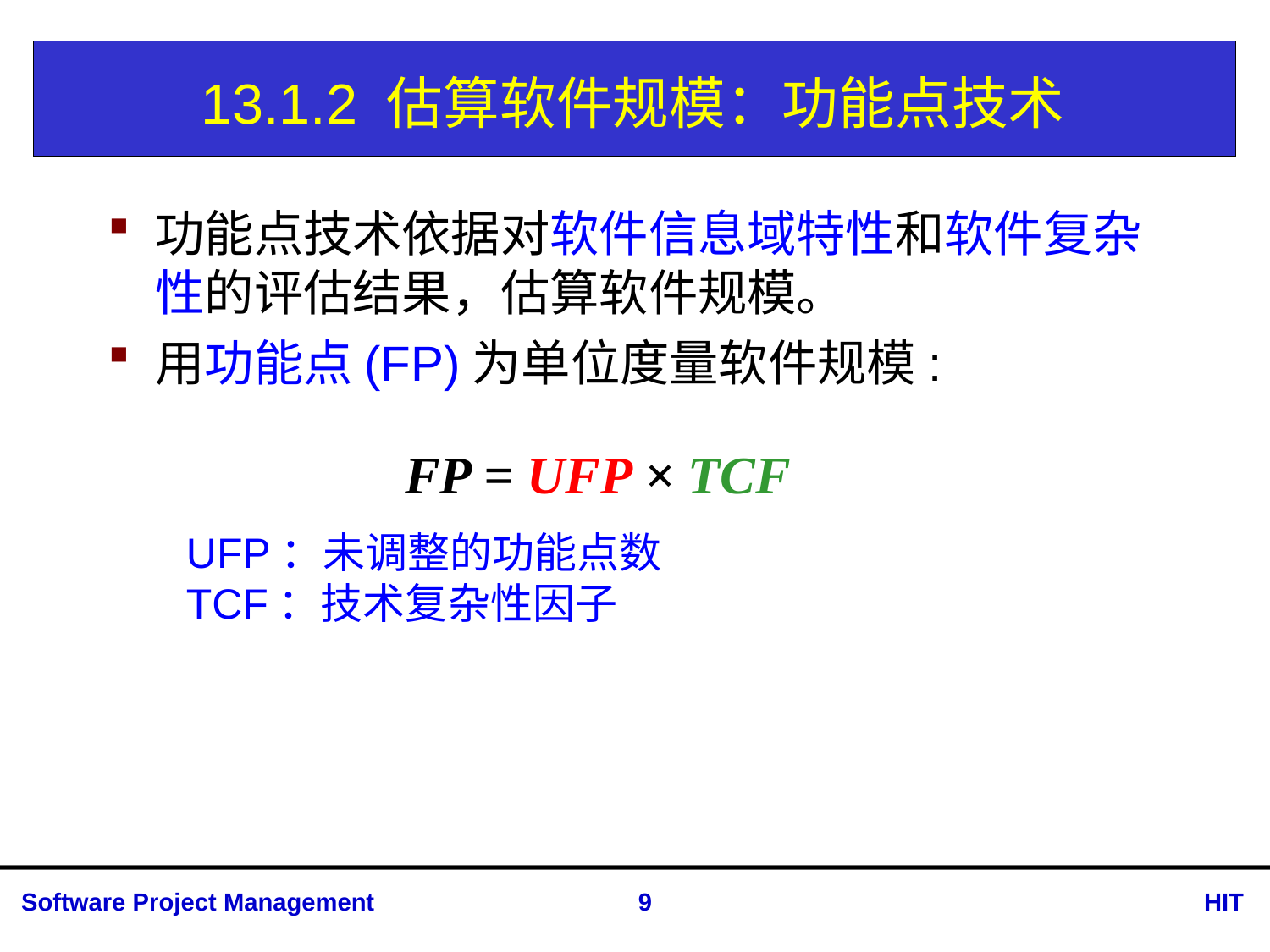

# 13.1.2 估算软件规模：功能点技术
功能点技术依据对软件信息域特性和软件复杂性的评估结果，估算软件规模。
用功能点(FP)为单位度量软件规模:

FP = UFP × TCF
UFP：未调整的功能点数
TCF：技术复杂性因子